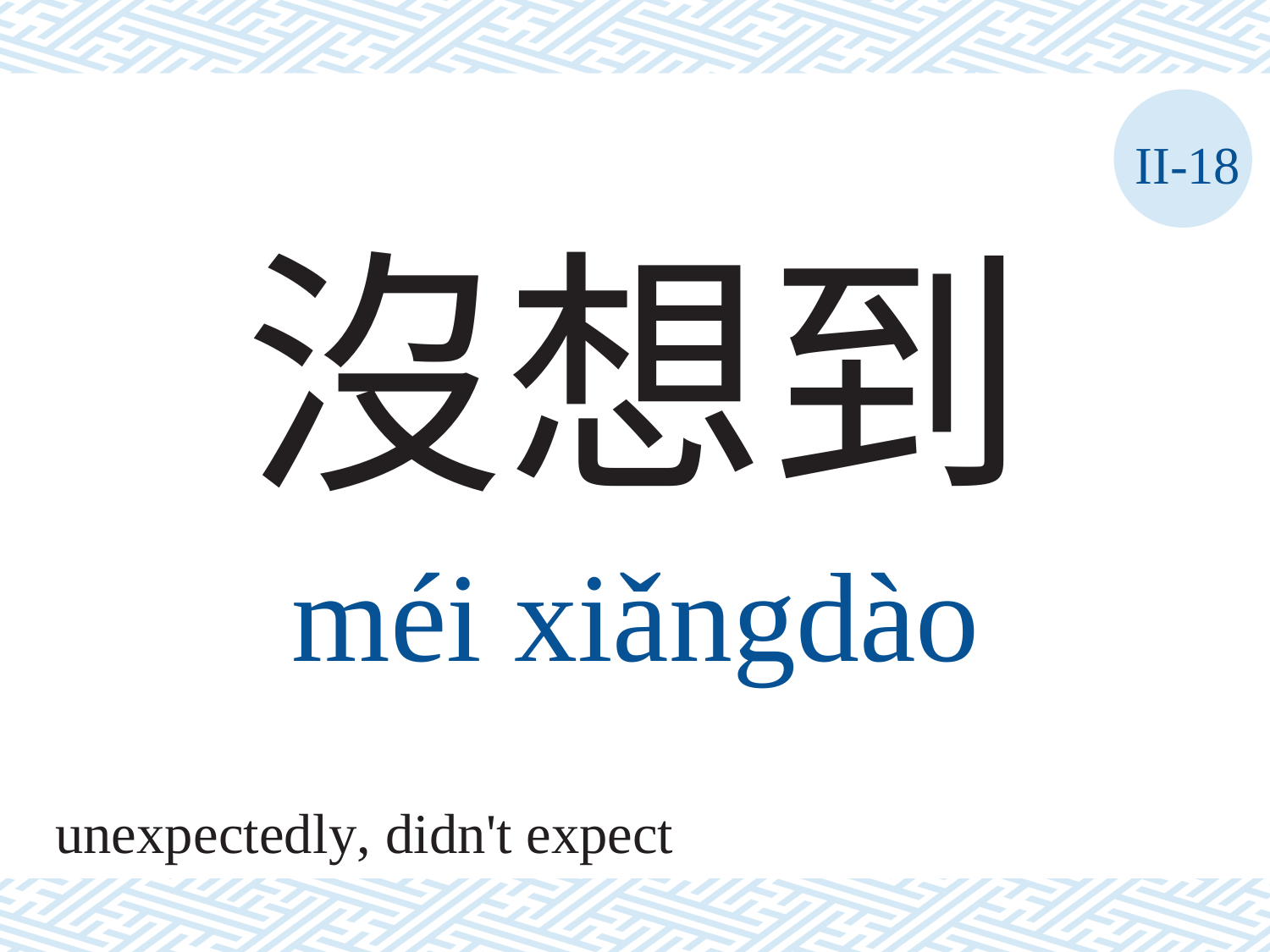

II-18
沒想到
méi	xiǎngdào
unexpectedly, didn't expect